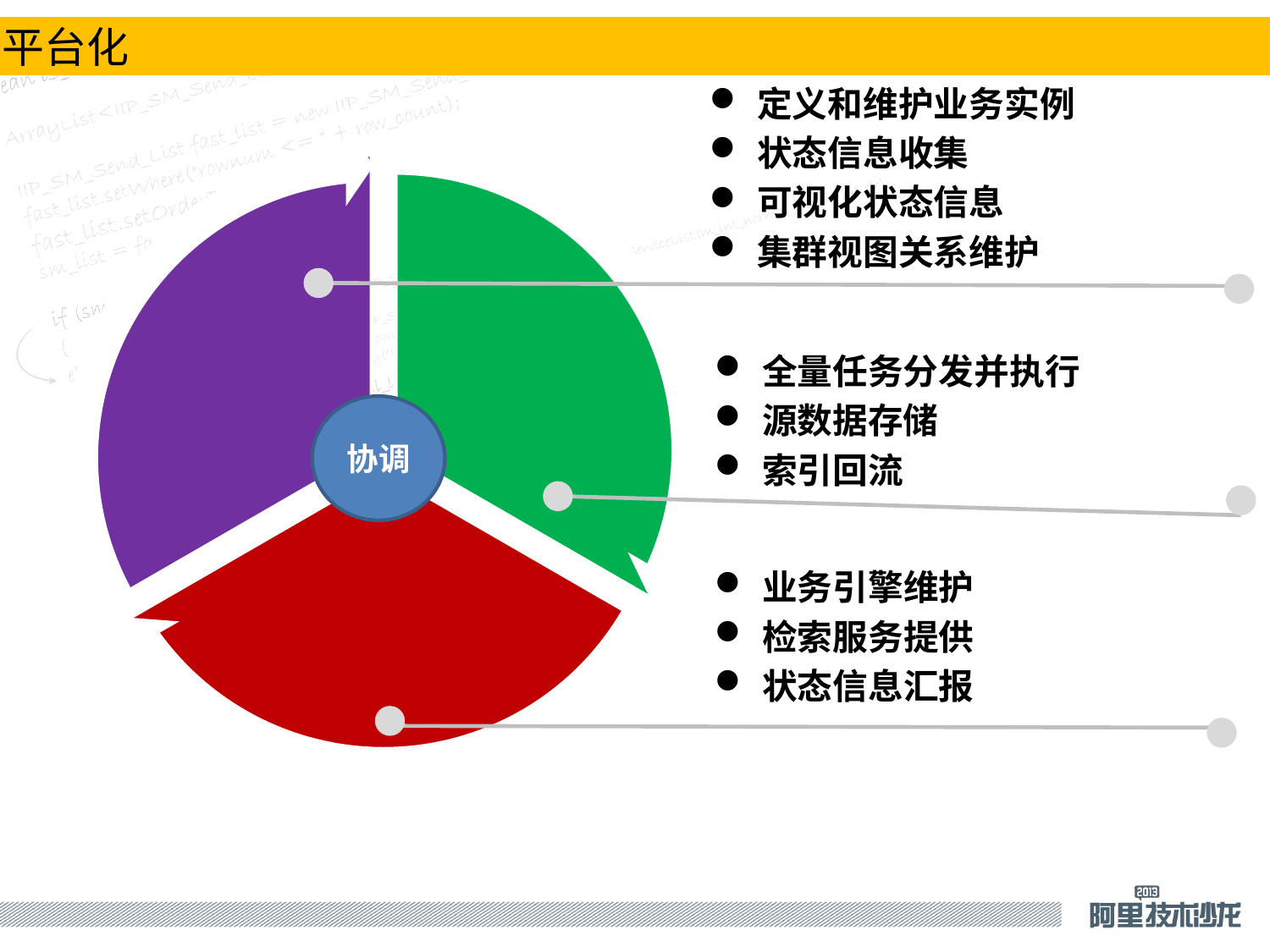

平台化
定义和维护业务实例
状态信息收集
可视化状态信息
集群视图关系维护

数据
检索
管理

全量任务分发并执行
源数据存储
索引回流

协调

业务引擎维护
检索服务提供
状态信息汇报